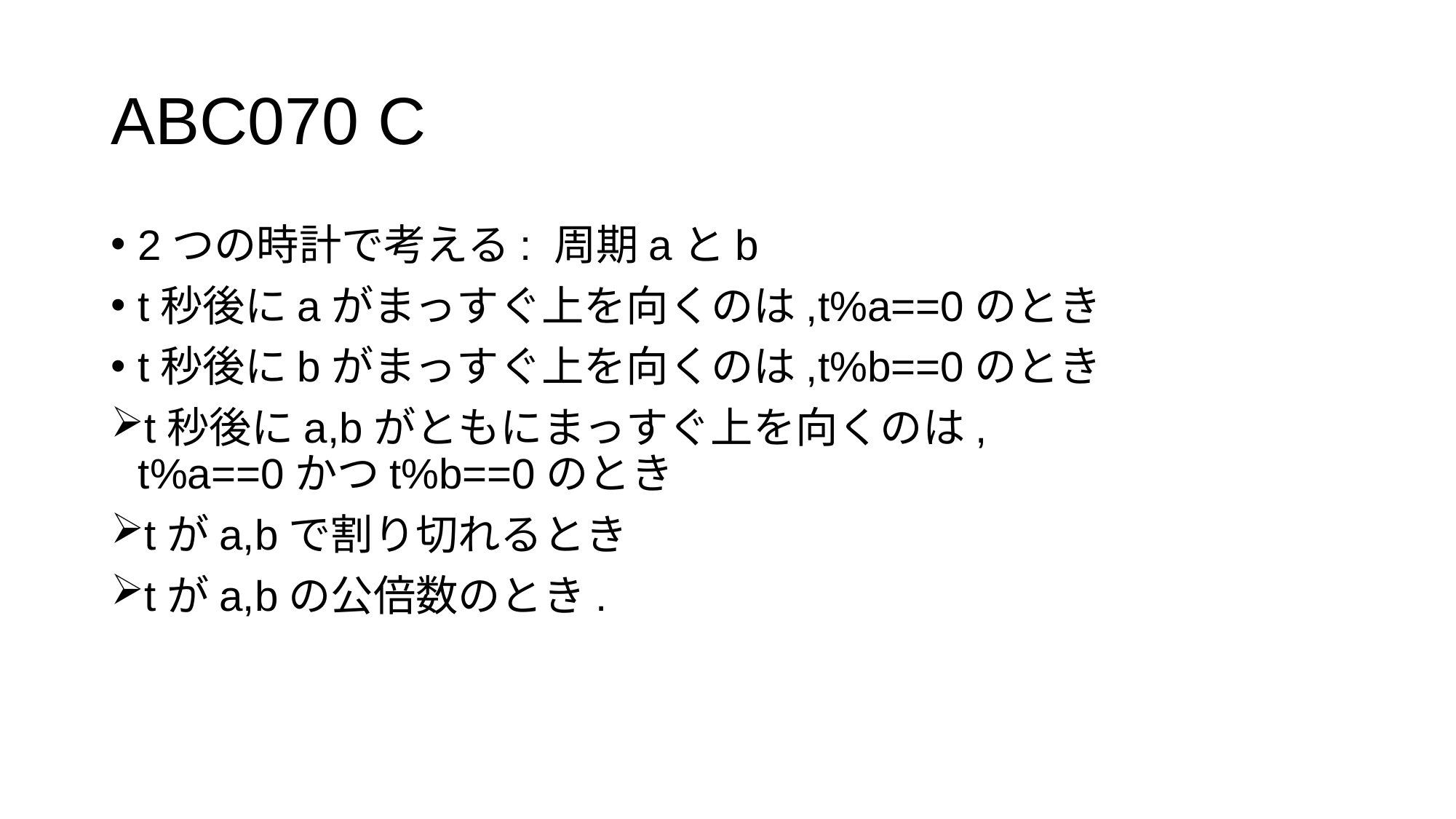

# ABC070 C
2つの時計で考える: 周期aとb
t秒後にaがまっすぐ上を向くのは,t%a==0のとき
t秒後にbがまっすぐ上を向くのは,t%b==0のとき
t秒後にa,bがともにまっすぐ上を向くのは,
t%a==0かつt%b==0のとき
tがa,bで割り切れるとき
tがa,bの公倍数のとき.